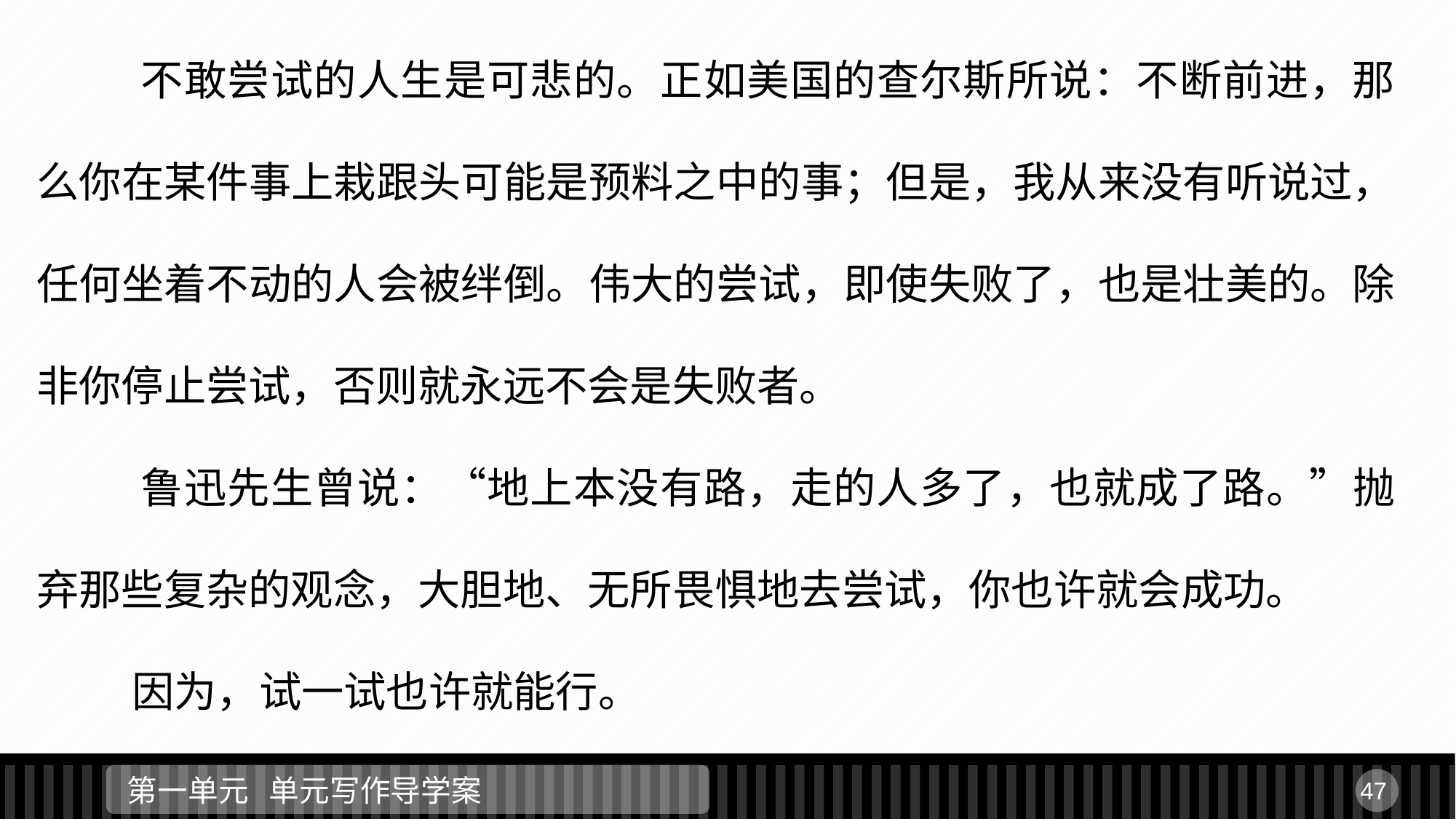

不敢尝试的人生是可悲的。正如美国的查尔斯所说：不断前进，那么你在某件事上栽跟头可能是预料之中的事；但是，我从来没有听说过，任何坐着不动的人会被绊倒。伟大的尝试，即使失败了，也是壮美的。除非你停止尝试，否则就永远不会是失败者。
         鲁迅先生曾说：“地上本没有路，走的人多了，也就成了路。”抛弃那些复杂的观念，大胆地、无所畏惧地去尝试，你也许就会成功。
         因为，试一试也许就能行。